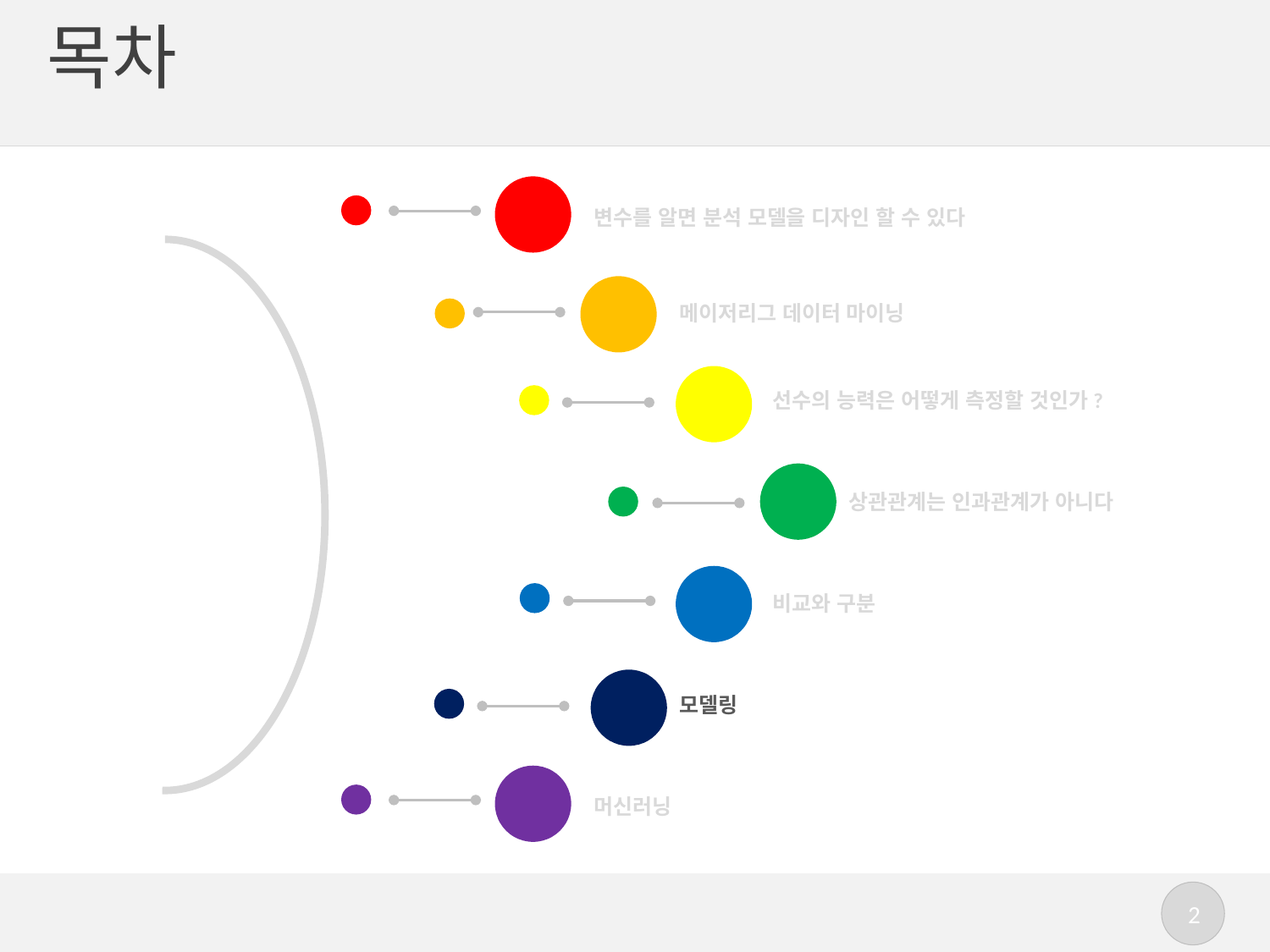

# 목차

변수를 알면 분석 모델을 디자인 할 수 있다

메이저리그 데이터 마이닝

선수의 능력은 어떻게 측정할 것인가?

상관관계는 인과관계가 아니다

비교와 구분

모델링

머신러닝